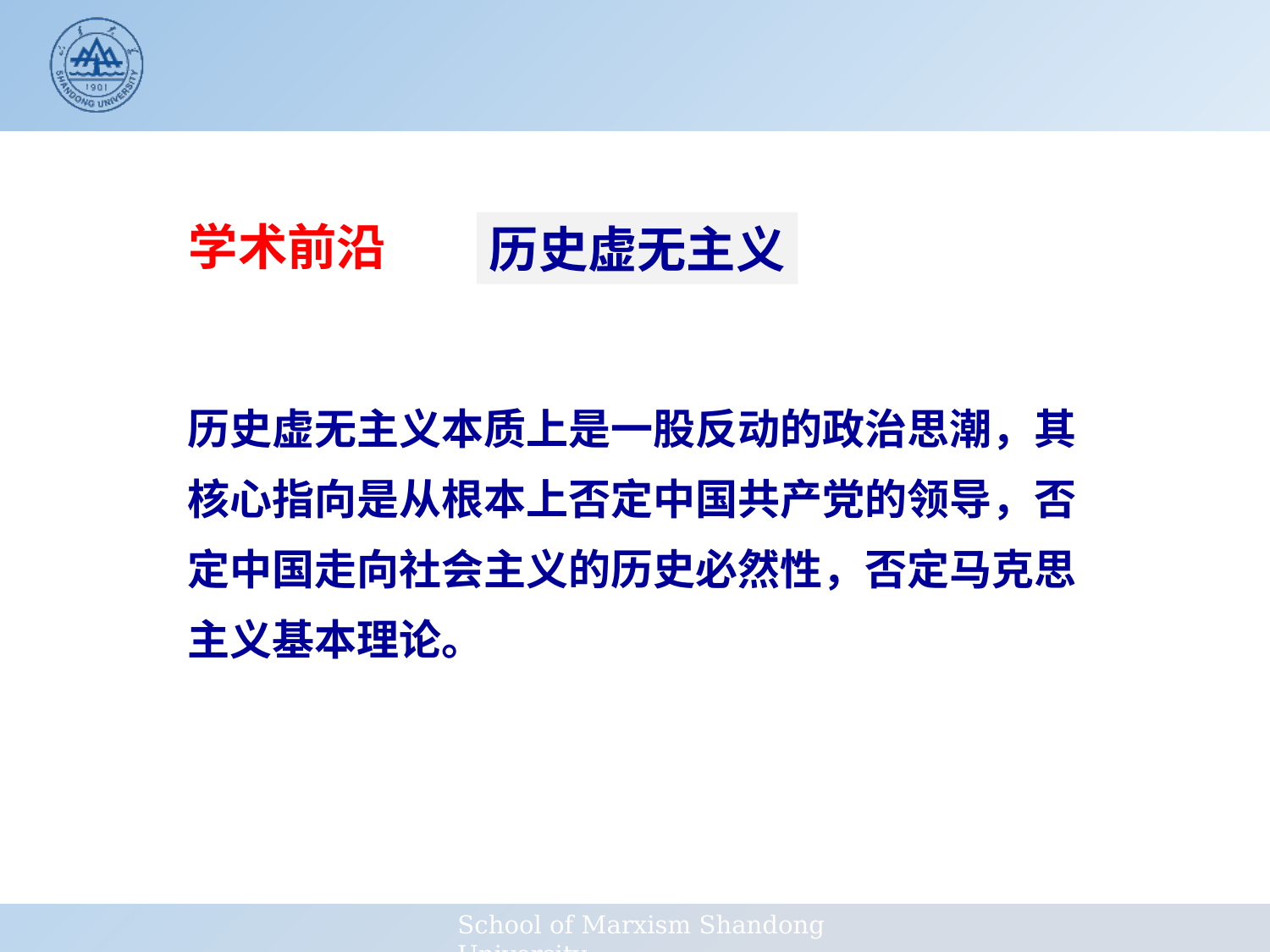

学术前沿
历史虚无主义
历史虚无主义本质上是一股反动的政治思潮，其核心指向是从根本上否定中国共产党的领导，否定中国走向社会主义的历史必然性，否定马克思主义基本理论。